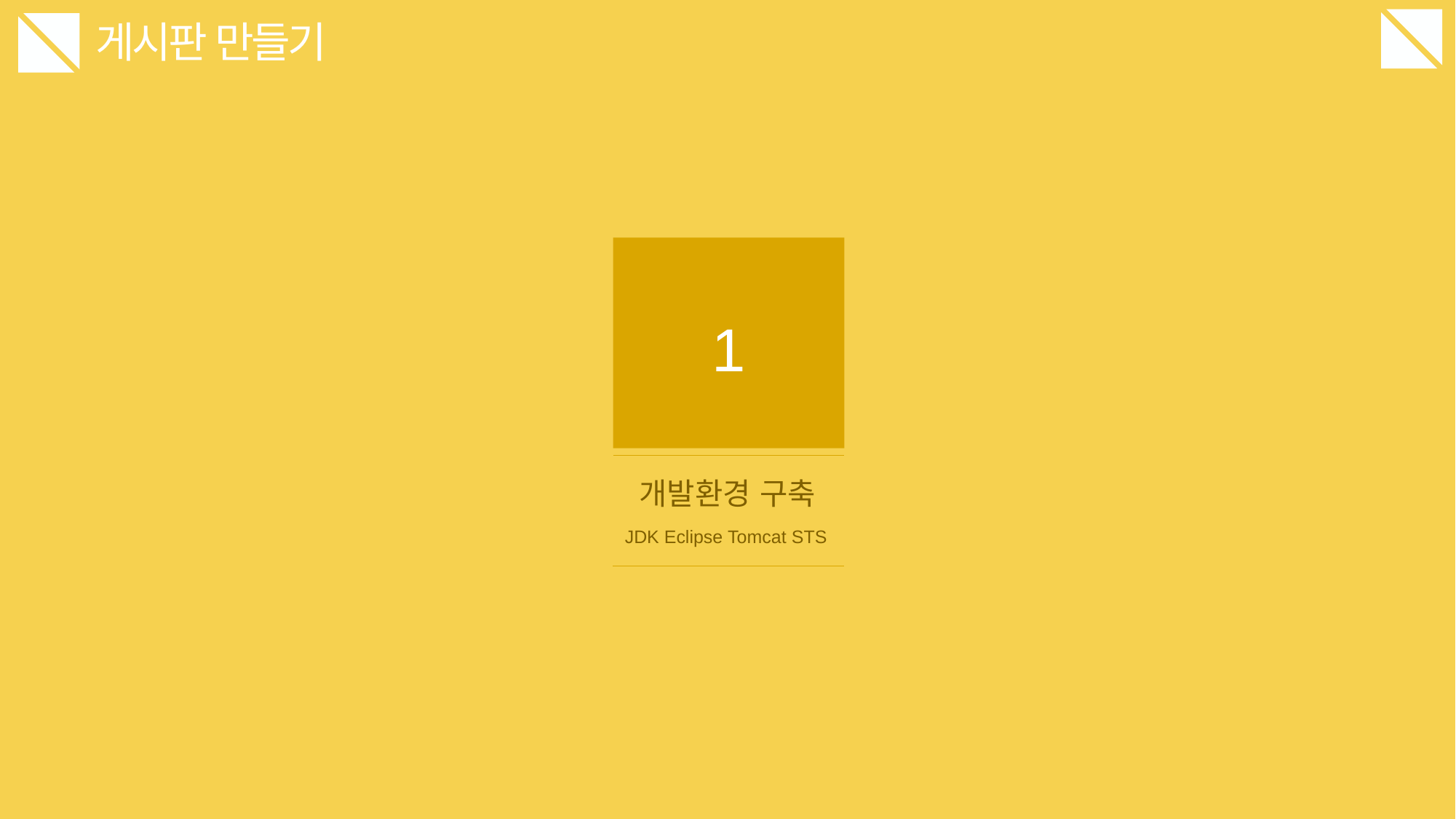

게시판 만들기

1
개발환경 구축
JDK Eclipse Tomcat STS